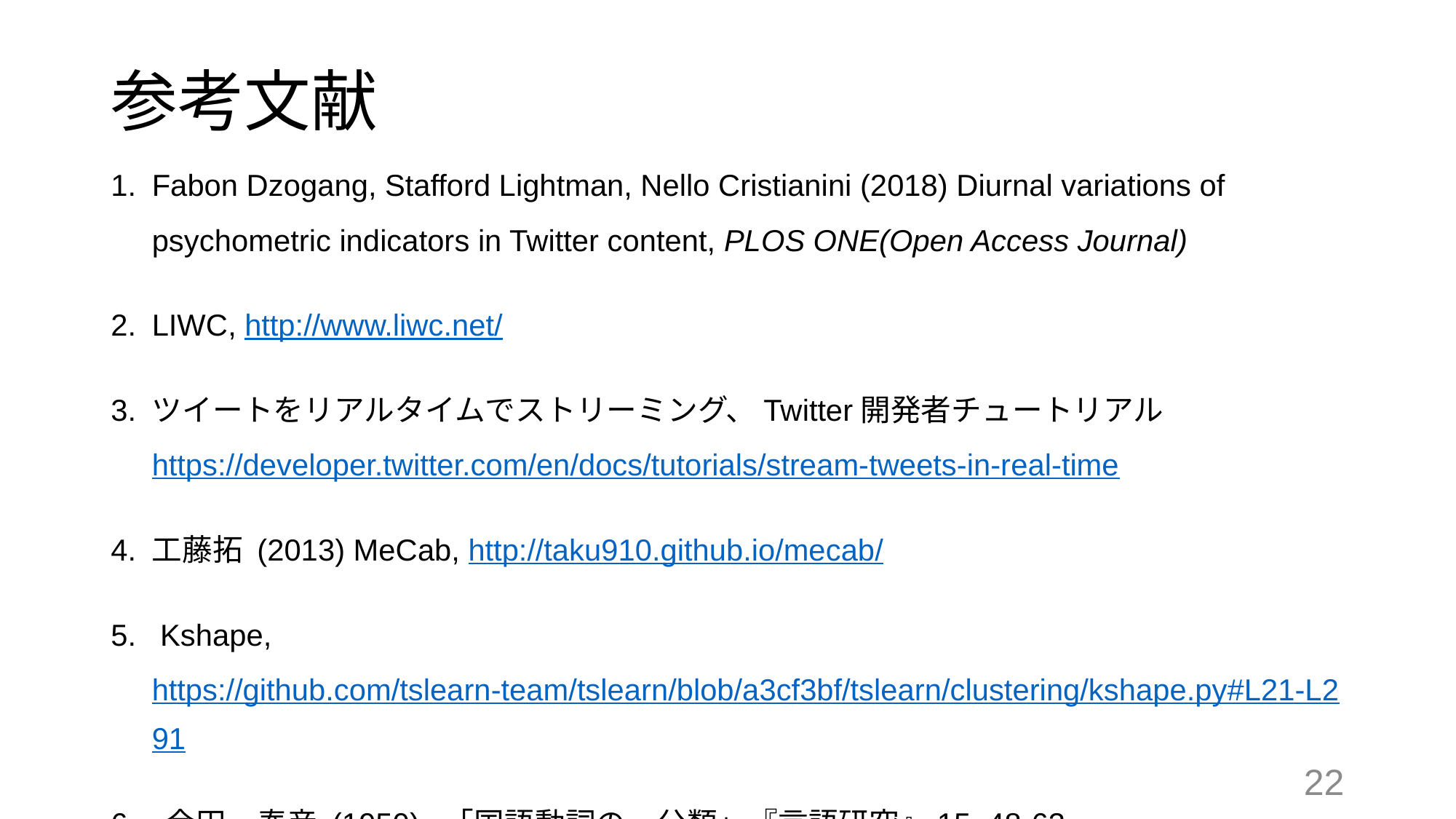

# 参考文献
Fabon Dzogang, Stafford Lightman, Nello Cristianini (2018) Diurnal variations of psychometric indicators in Twitter content, PLOS ONE(Open Access Journal)
LIWC, http://www.liwc.net/
ツイートをリアルタイムでストリーミング、Twitter開発者チュートリアル https://developer.twitter.com/en/docs/tutorials/stream-tweets-in-real-time
工藤拓 (2013) MeCab, http://taku910.github.io/mecab/
 Kshape, https://github.com/tslearn-team/tslearn/blob/a3cf3bf/tslearn/clustering/kshape.py#L21-L291
 金田一春彦 (1950). 「国語動詞の一分類」『言語研究』15, 48-63

22